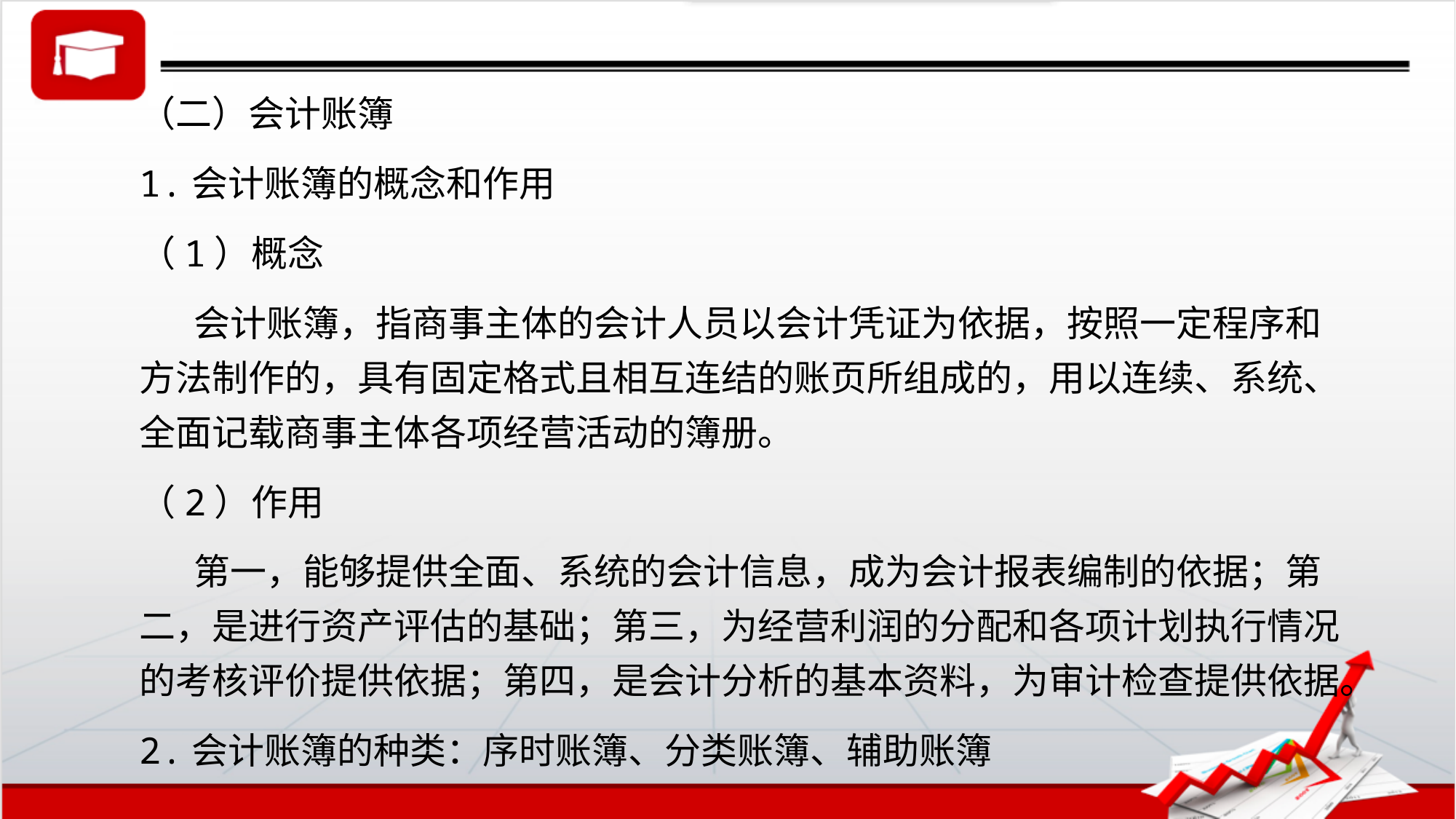

（二）会计账簿
1.会计账簿的概念和作用
（1）概念
会计账簿，指商事主体的会计人员以会计凭证为依据，按照一定程序和方法制作的，具有固定格式且相互连结的账页所组成的，用以连续、系统、全面记载商事主体各项经营活动的簿册。
（2）作用
第一，能够提供全面、系统的会计信息，成为会计报表编制的依据；第二，是进行资产评估的基础；第三，为经营利润的分配和各项计划执行情况的考核评价提供依据；第四，是会计分析的基本资料，为审计检查提供依据。
2.会计账簿的种类：序时账簿、分类账簿、辅助账簿